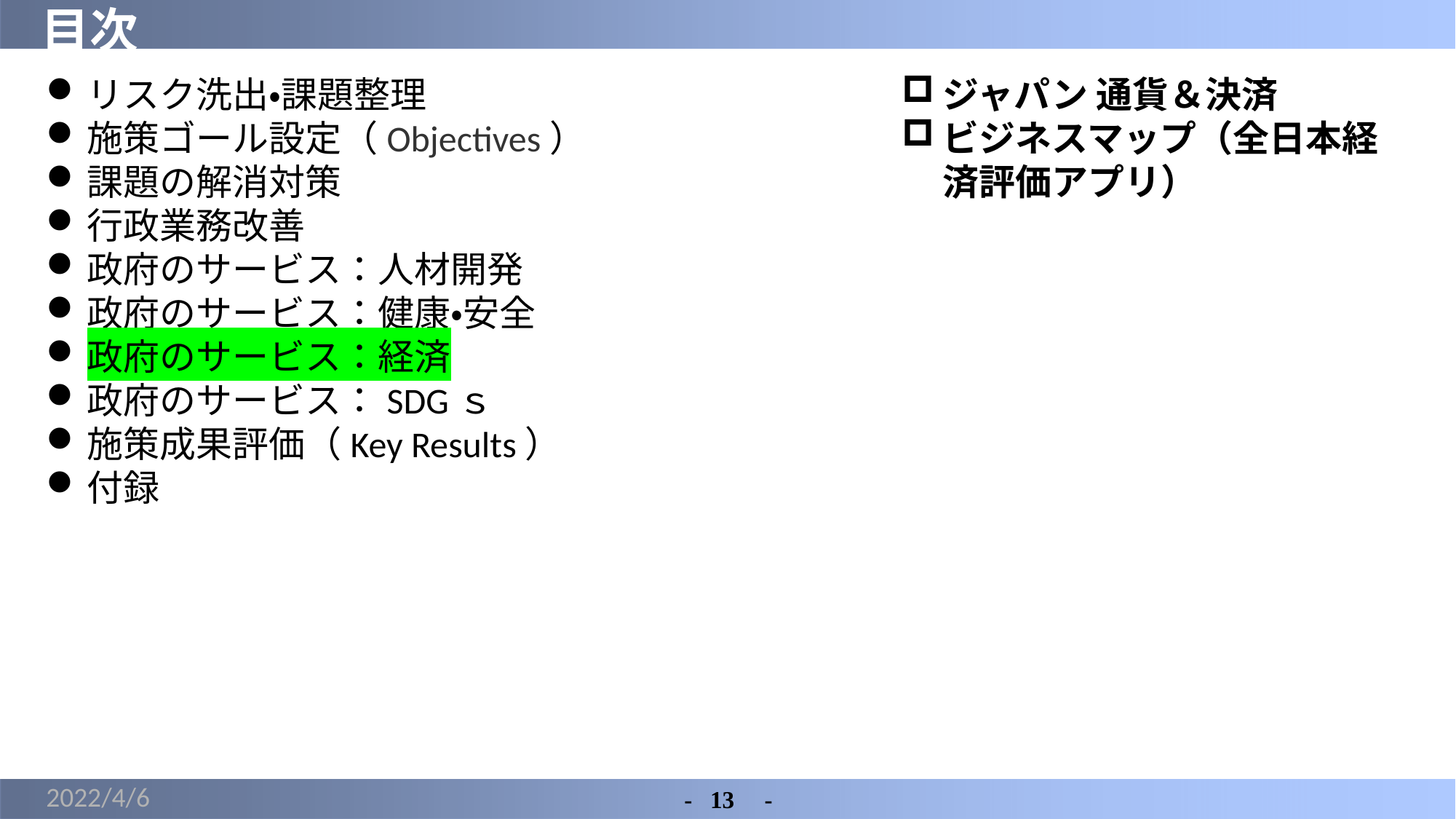

# 目次
リスク洗出・課題整理
施策ゴール設定（Objectives）
課題の解消対策
行政業務改善
政府のサービス：人材開発
政府のサービス：健康・安全
政府のサービス：経済
政府のサービス：SDGｓ
施策成果評価（Key Results）
付録
ジャパン 通貨＆決済
ビジネスマップ（全日本経済評価アプリ）

2022/4/6
-	13　-